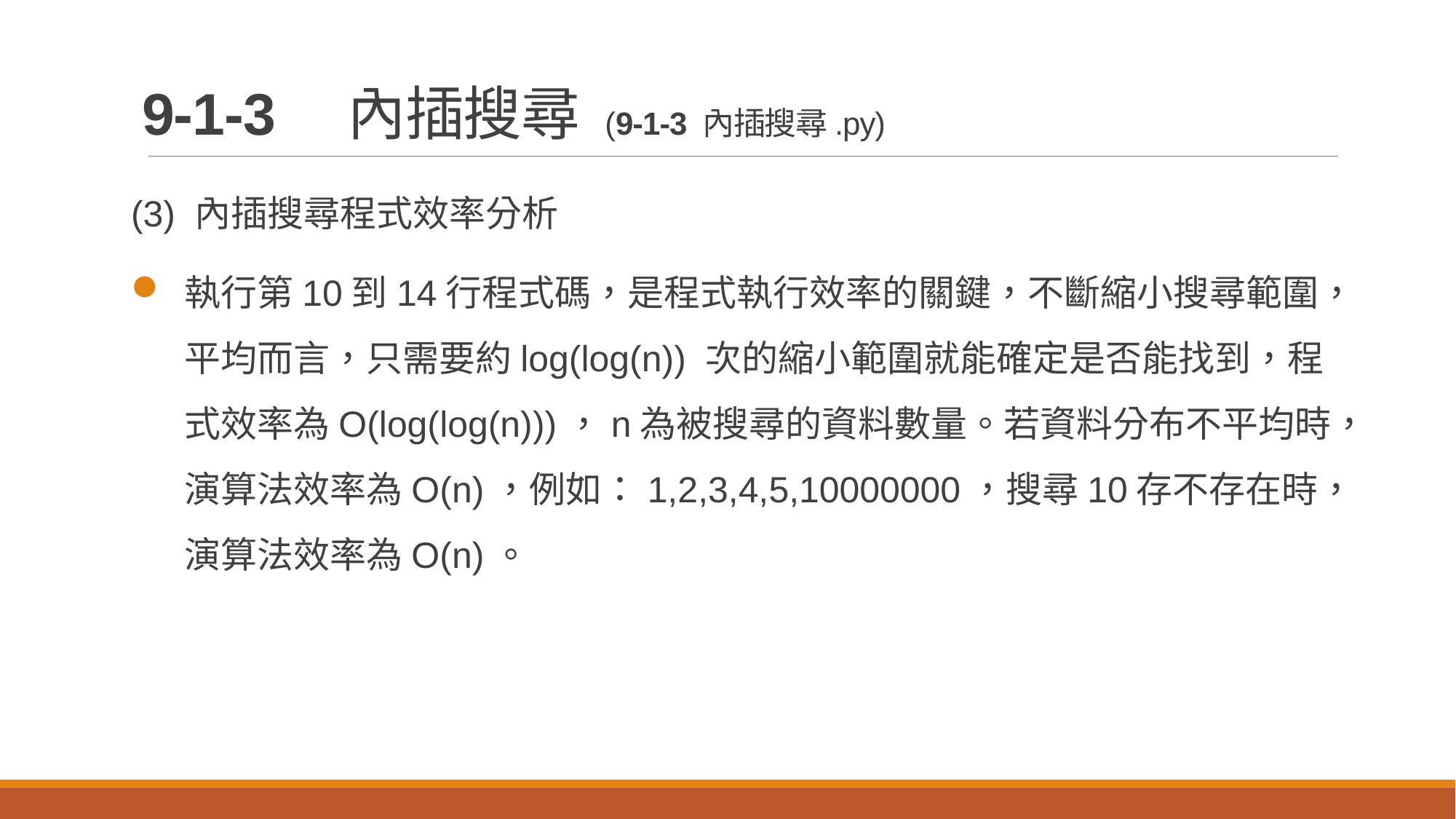

# 9-1-3　內插搜尋 (9-1-3 內插搜尋.py)
(3) 內插搜尋程式效率分析
執行第10到14行程式碼，是程式執行效率的關鍵，不斷縮小搜尋範圍，平均而言，只需要約log(log(n)) 次的縮小範圍就能確定是否能找到，程式效率為O(log(log(n)))，n為被搜尋的資料數量。若資料分布不平均時，演算法效率為O(n)，例如：1,2,3,4,5,10000000，搜尋10存不存在時，演算法效率為O(n)。